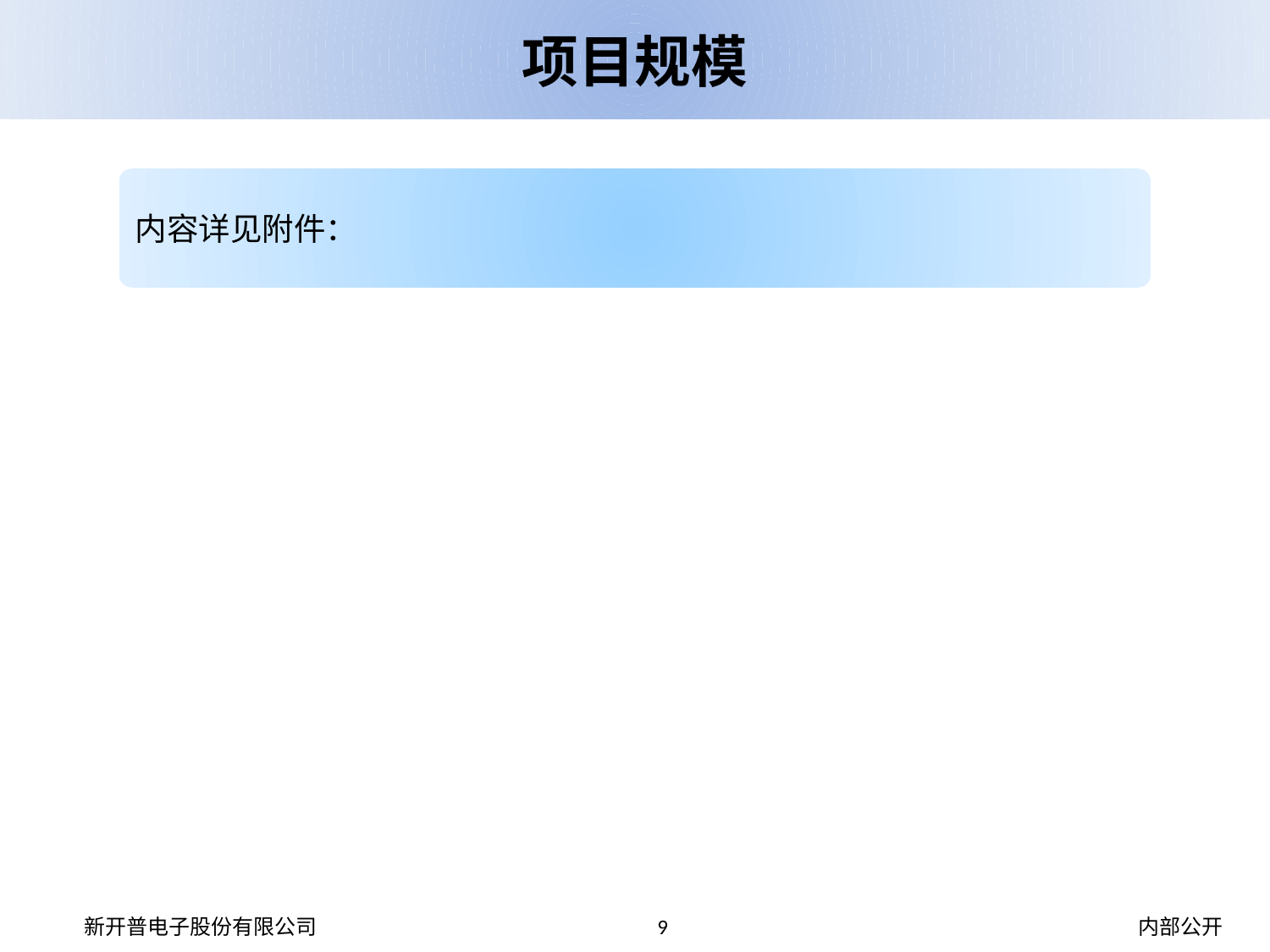

项目规模
内容详见附件：
Content；
对市场情况进行简要分析
9
内部公开
新开普电子股份有限公司